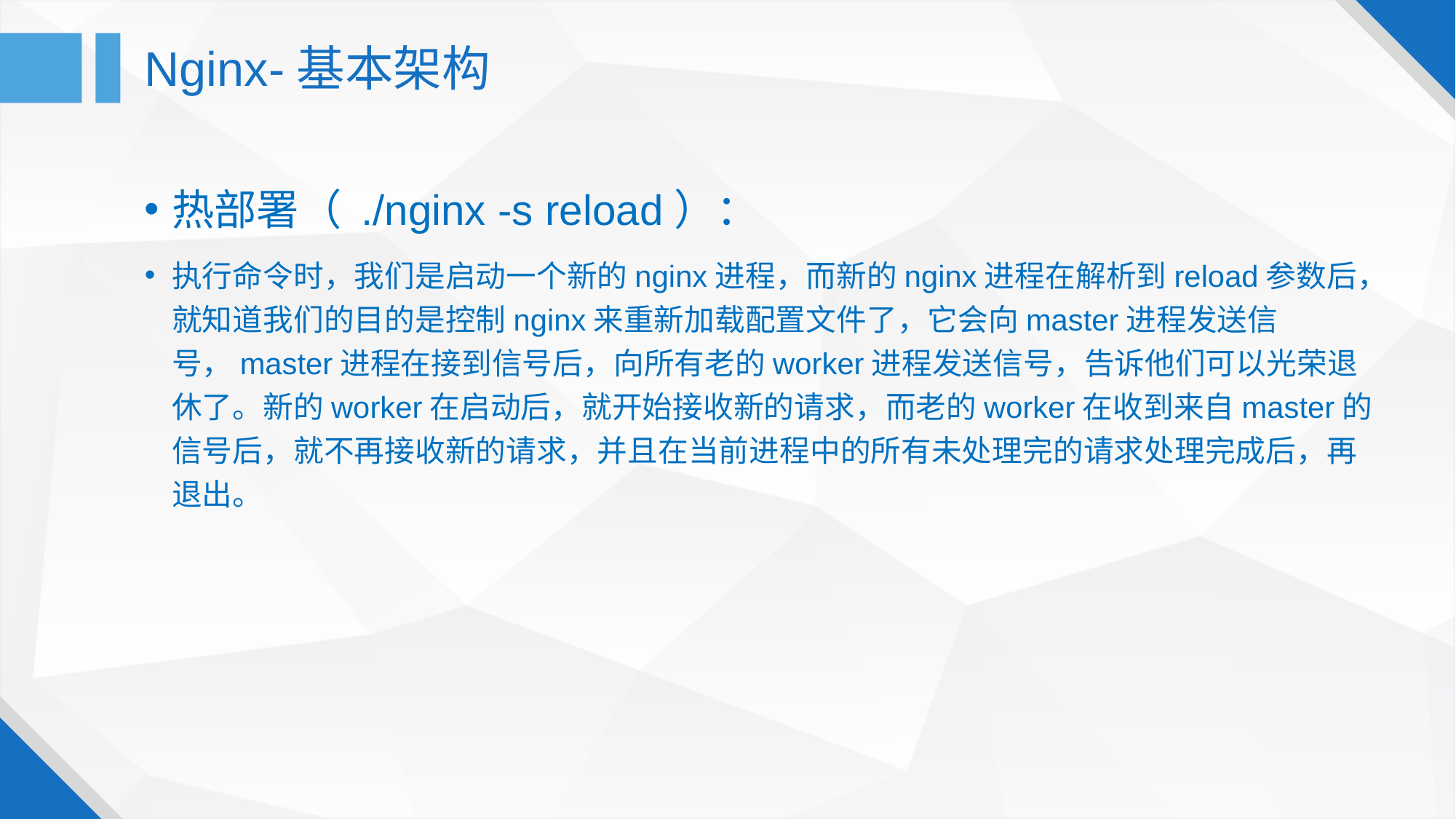

# Nginx-基本架构
热部署（ ./nginx -s reload）：
执行命令时，我们是启动一个新的nginx进程，而新的nginx进程在解析到reload参数后，就知道我们的目的是控制nginx来重新加载配置文件了，它会向master进程发送信号，master进程在接到信号后，向所有老的worker进程发送信号，告诉他们可以光荣退休了。新的worker在启动后，就开始接收新的请求，而老的worker在收到来自master的信号后，就不再接收新的请求，并且在当前进程中的所有未处理完的请求处理完成后，再退出。